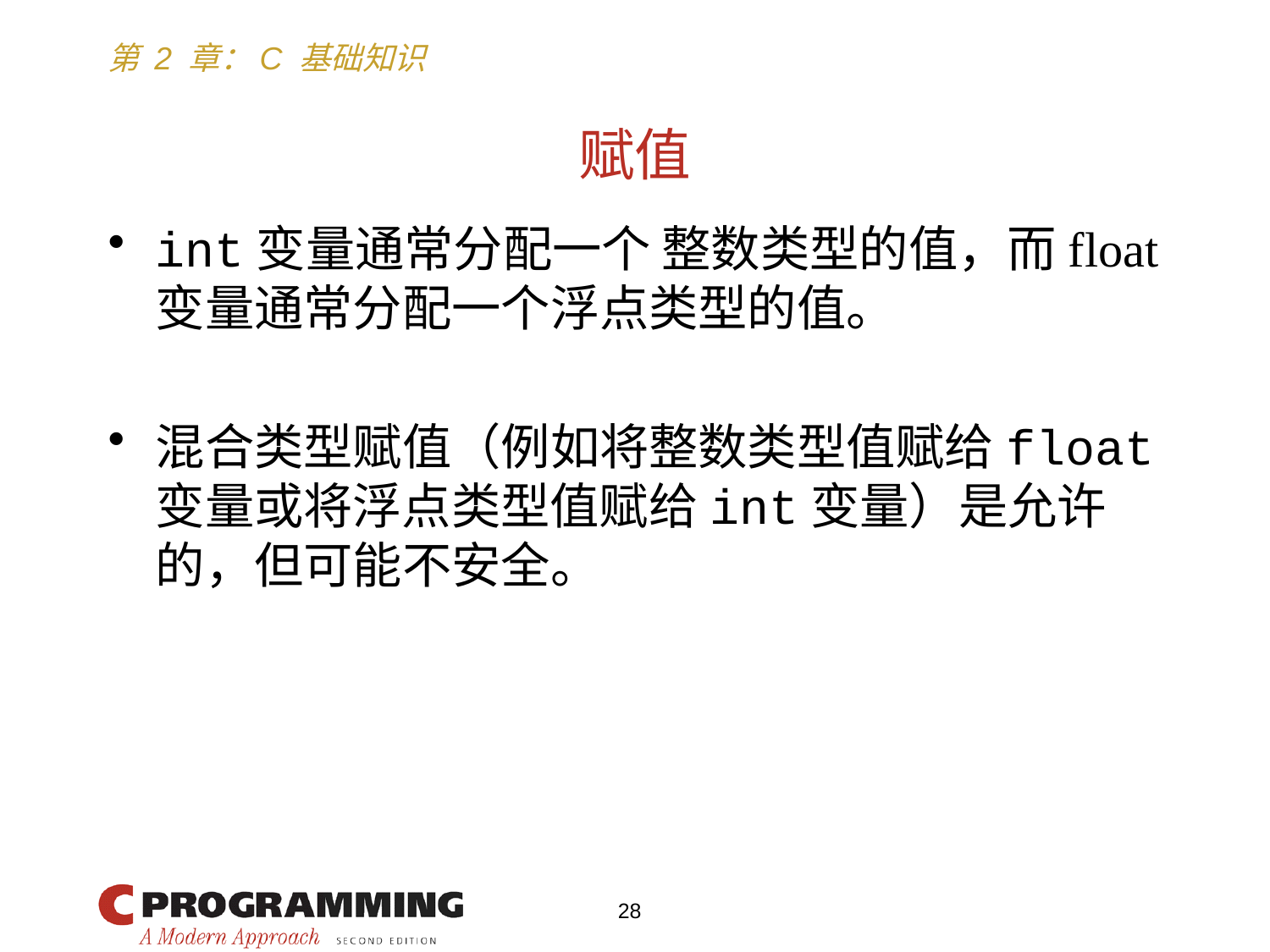

# 赋值
int变量通常分配一个 整数类型的值，而float变量通常分配一个浮点类型的值。

混合类型赋值（例如将整数类型值赋给float变量或将浮点类型值赋给int变量）是允许的，但可能不安全。

28